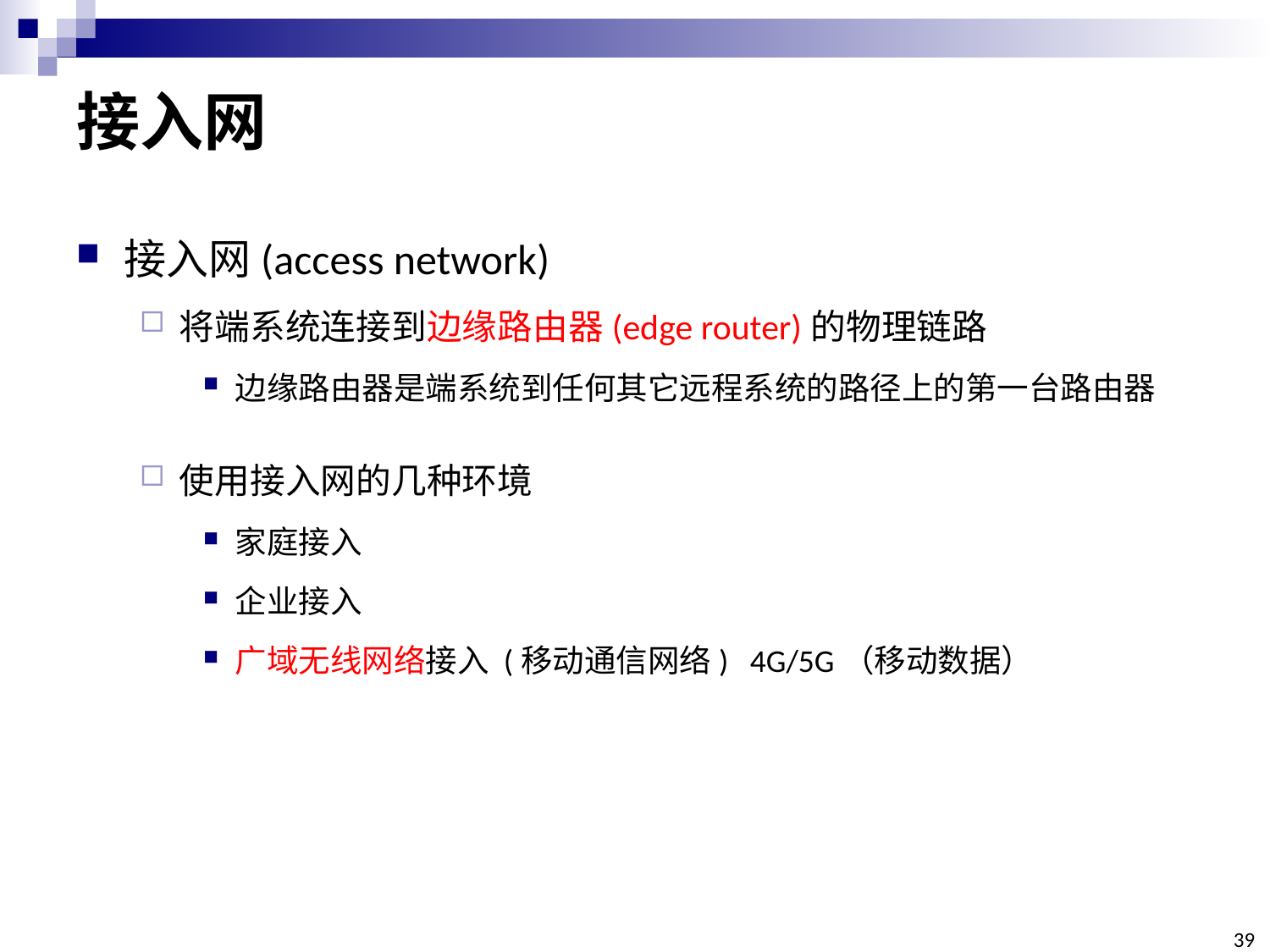

# 接入网
接入网(access network)
将端系统连接到边缘路由器(edge router)的物理链路
边缘路由器是端系统到任何其它远程系统的路径上的第一台路由器
使用接入网的几种环境
家庭接入
企业接入
广域无线网络接入 (移动通信网络)   4G/5G（移动数据）
39